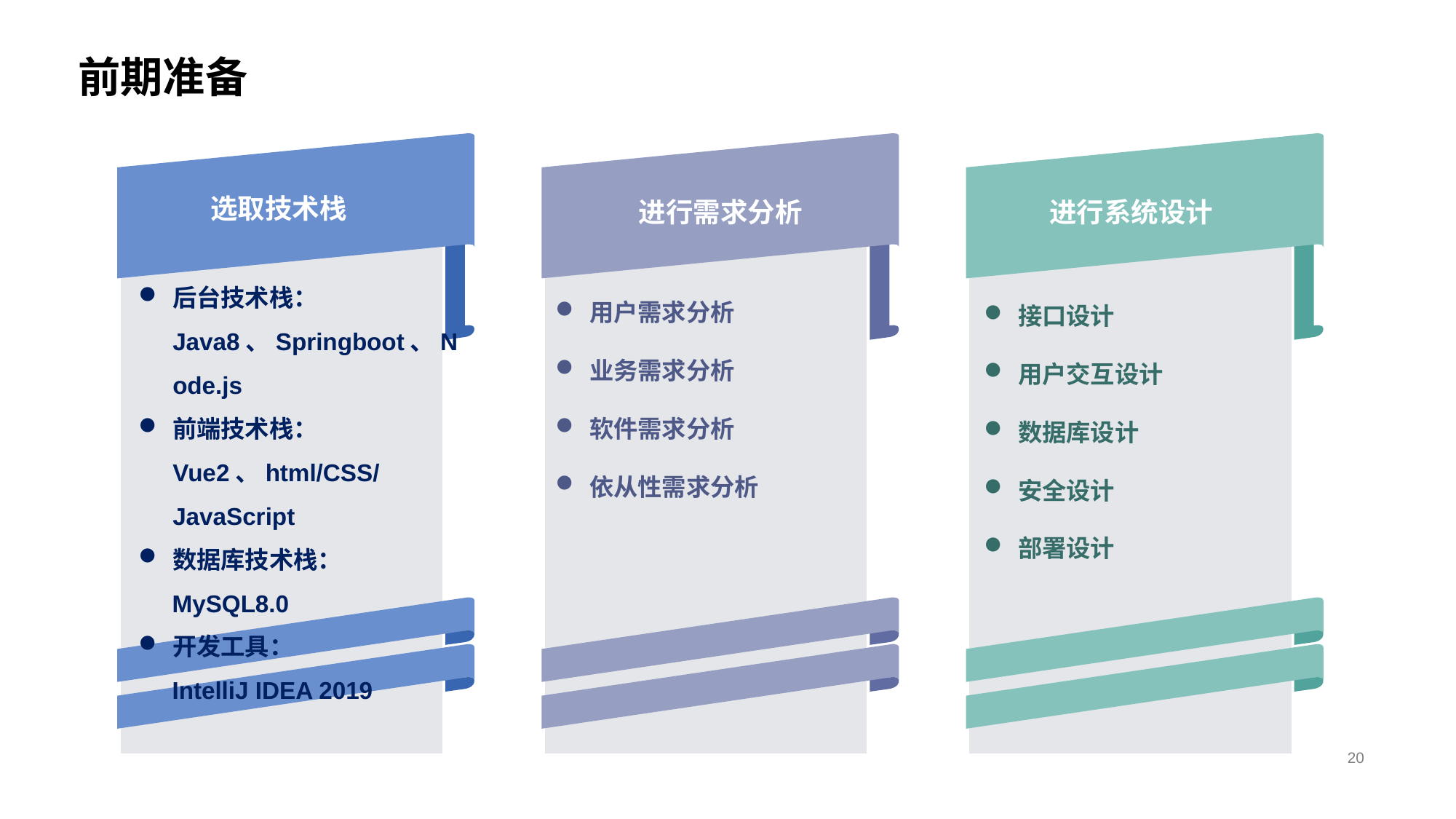

# 前期准备

选取技术栈

进行需求分析
进行系统设计
后台技术栈：Java8、Springboot、Node.js
前端技术栈：Vue2、html/CSS/JavaScript
数据库技术栈：
     MySQL8.0
开发工具：
     IntelliJ IDEA 2019
用户需求分析
业务需求分析
软件需求分析
依从性需求分析

接口设计
用户交互设计
数据库设计
安全设计
部署设计

20